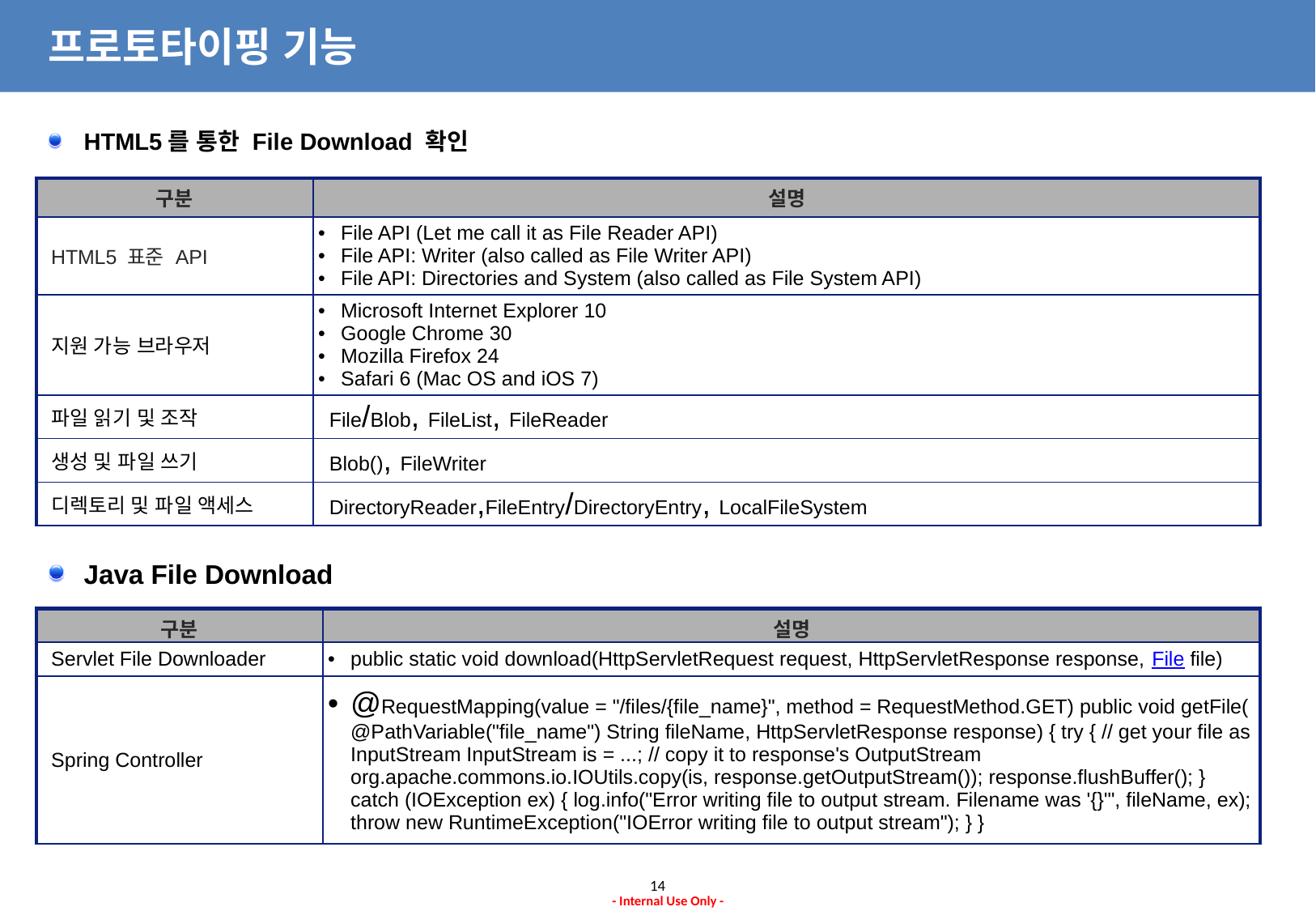

# 프로토타이핑 기능
HTML5를 통한 File Download 확인
| 구분 | 설명 |
| --- | --- |
| HTML5 표준 API | File API (Let me call it as File Reader API)  File API: Writer (also called as File Writer API)  File API: Directories and System (also called as File System API) |
| 지원 가능 브라우저 | Microsoft Internet Explorer 10 Google Chrome 30  Mozilla Firefox 24  Safari 6 (Mac OS and iOS 7) |
| 파일 읽기 및 조작 | File/Blob, FileList, FileReader |
| 생성 및 파일 쓰기 | Blob(), FileWriter |
| 디렉토리 및 파일 액세스 | DirectoryReader,FileEntry/DirectoryEntry, LocalFileSystem |
Java File Download
| 구분 | 설명 |
| --- | --- |
| Servlet File Downloader | public static void download(HttpServletRequest request, HttpServletResponse response, File file) |
| Spring Controller | @RequestMapping(value = "/files/{file\_name}", method = RequestMethod.GET) public void getFile( @PathVariable("file\_name") String fileName, HttpServletResponse response) { try { // get your file as InputStream InputStream is = ...; // copy it to response's OutputStream org.apache.commons.io.IOUtils.copy(is, response.getOutputStream()); response.flushBuffer(); } catch (IOException ex) { log.info("Error writing file to output stream. Filename was '{}'", fileName, ex); throw new RuntimeException("IOError writing file to output stream"); } } |